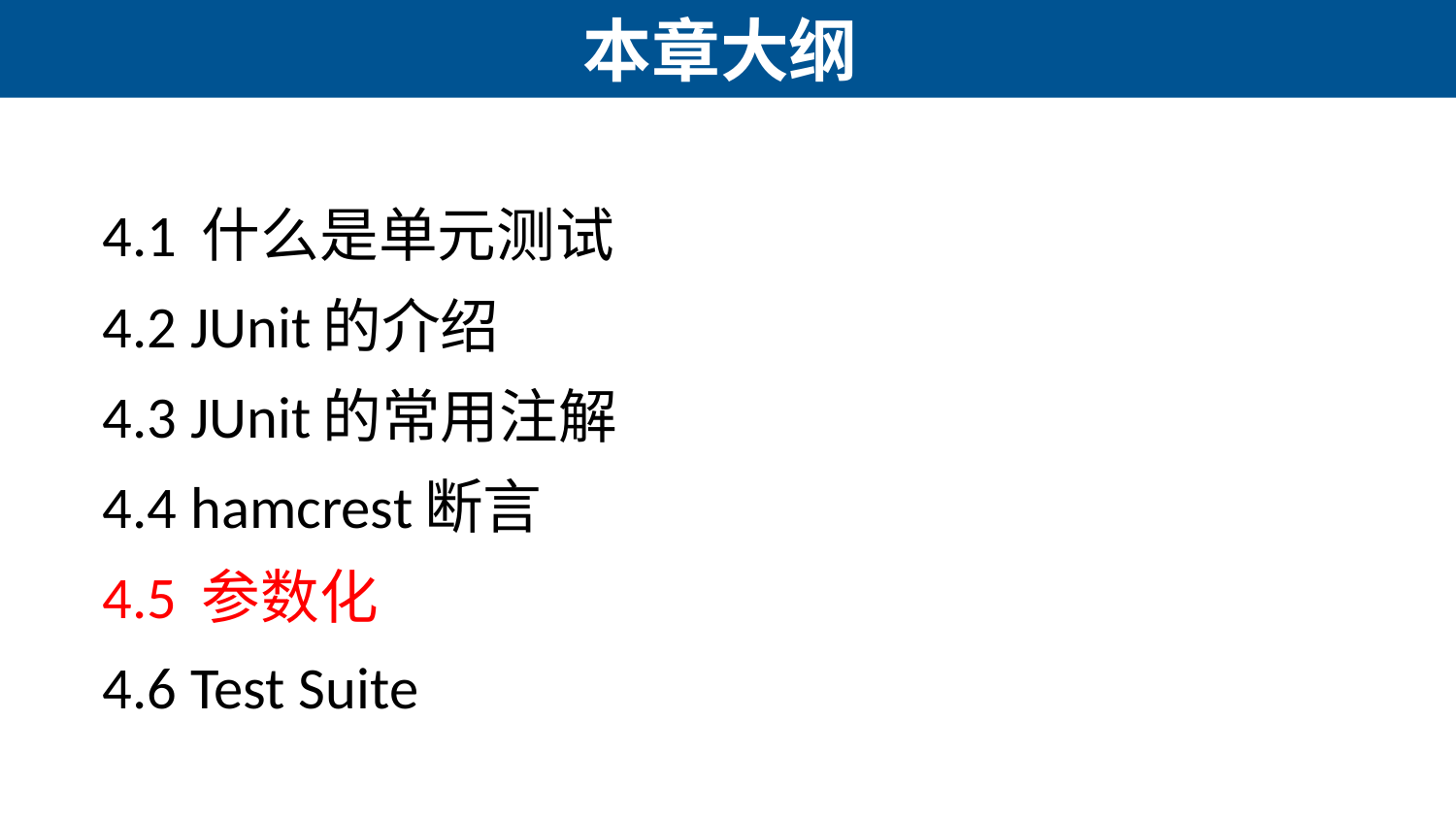

# 本章大纲
4.1 什么是单元测试
4.2 JUnit的介绍
4.3 JUnit的常用注解
4.4 hamcrest断言
4.5 参数化
4.6 Test Suite